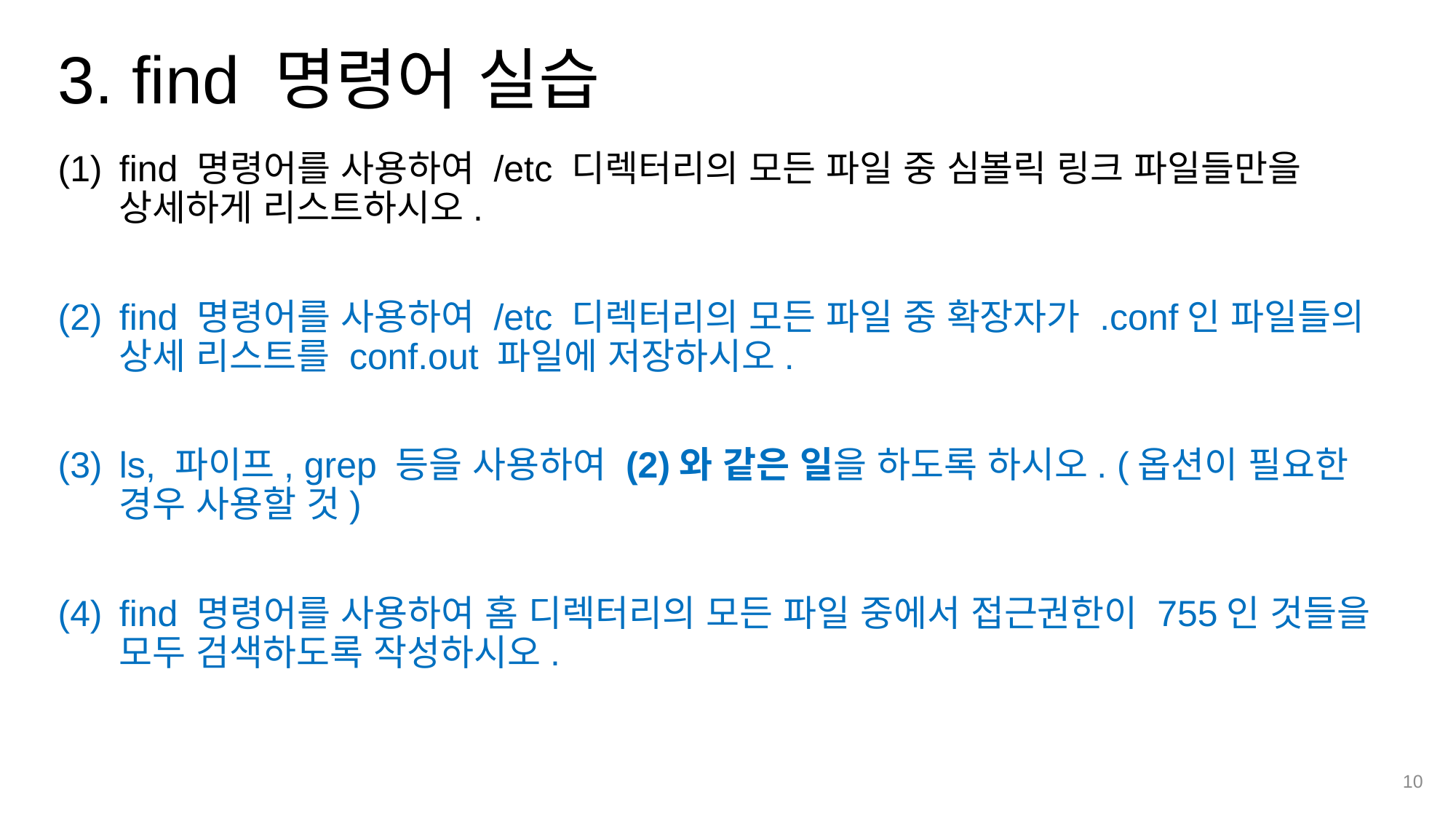

# 3. find 명령어 실습
find 명령어를 사용하여 /etc 디렉터리의 모든 파일 중 심볼릭 링크 파일들만을 상세하게 리스트하시오.

find 명령어를 사용하여 /etc 디렉터리의 모든 파일 중 확장자가 .conf인 파일들의 상세 리스트를 conf.out 파일에 저장하시오.

ls, 파이프, grep 등을 사용하여 (2)와 같은 일을 하도록 하시오. (옵션이 필요한 경우 사용할 것)

find 명령어를 사용하여 홈 디렉터리의 모든 파일 중에서 접근권한이 755인 것들을 모두 검색하도록 작성하시오.
10